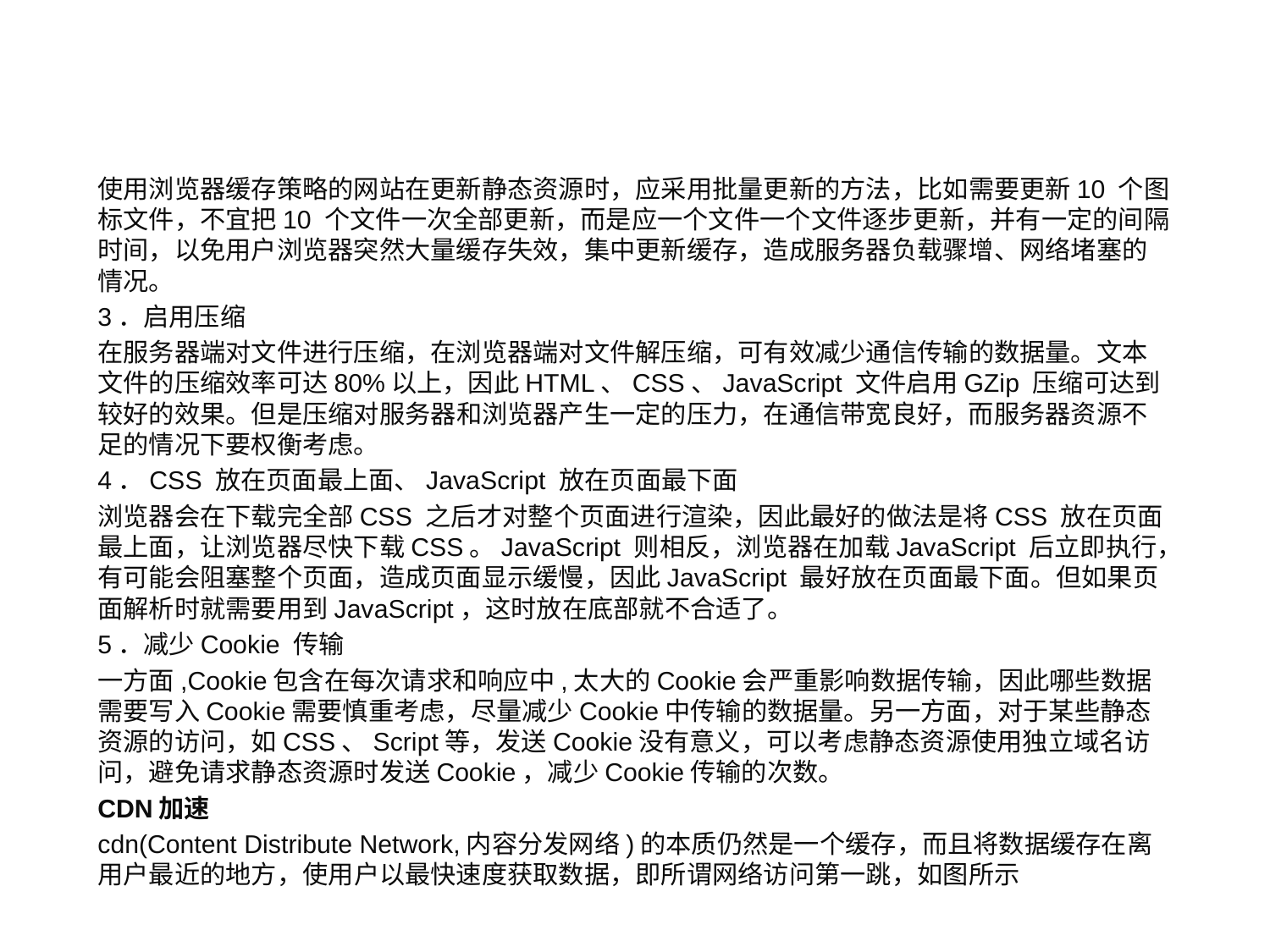

使用浏览器缓存策略的网站在更新静态资源时，应采用批量更新的方法，比如需要更新10 个图标文件，不宜把10 个文件一次全部更新，而是应一个文件一个文件逐步更新，并有一定的间隔时间，以免用户浏览器突然大量缓存失效，集中更新缓存，造成服务器负载骤增、网络堵塞的情况。
3．启用压缩
在服务器端对文件进行压缩，在浏览器端对文件解压缩，可有效减少通信传输的数据量。文本文件的压缩效率可达80%以上，因此HTML、CSS、JavaScript 文件启用GZip 压缩可达到较好的效果。但是压缩对服务器和浏览器产生一定的压力，在通信带宽良好，而服务器资源不足的情况下要权衡考虑。
4．CSS 放在页面最上面、JavaScript 放在页面最下面
浏览器会在下载完全部CSS 之后才对整个页面进行渲染，因此最好的做法是将CSS 放在页面最上面，让浏览器尽快下载CSS。JavaScript 则相反，浏览器在加载JavaScript 后立即执行，有可能会阻塞整个页面，造成页面显示缓慢，因此JavaScript 最好放在页面最下面。但如果页面解析时就需要用到JavaScript，这时放在底部就不合适了。
5．减少Cookie 传输
一方面,Cookie包含在每次请求和响应中,太大的Cookie会严重影响数据传输，因此哪些数据需要写入Cookie需要慎重考虑，尽量减少Cookie中传输的数据量。另一方面，对于某些静态资源的访问，如CSS、Script等，发送Cookie没有意义，可以考虑静态资源使用独立域名访问，避免请求静态资源时发送Cookie，减少Cookie传输的次数。
CDN加速
cdn(Content Distribute Network,内容分发网络)的本质仍然是一个缓存，而且将数据缓存在离用户最近的地方，使用户以最快速度获取数据，即所谓网络访问第一跳，如图所示